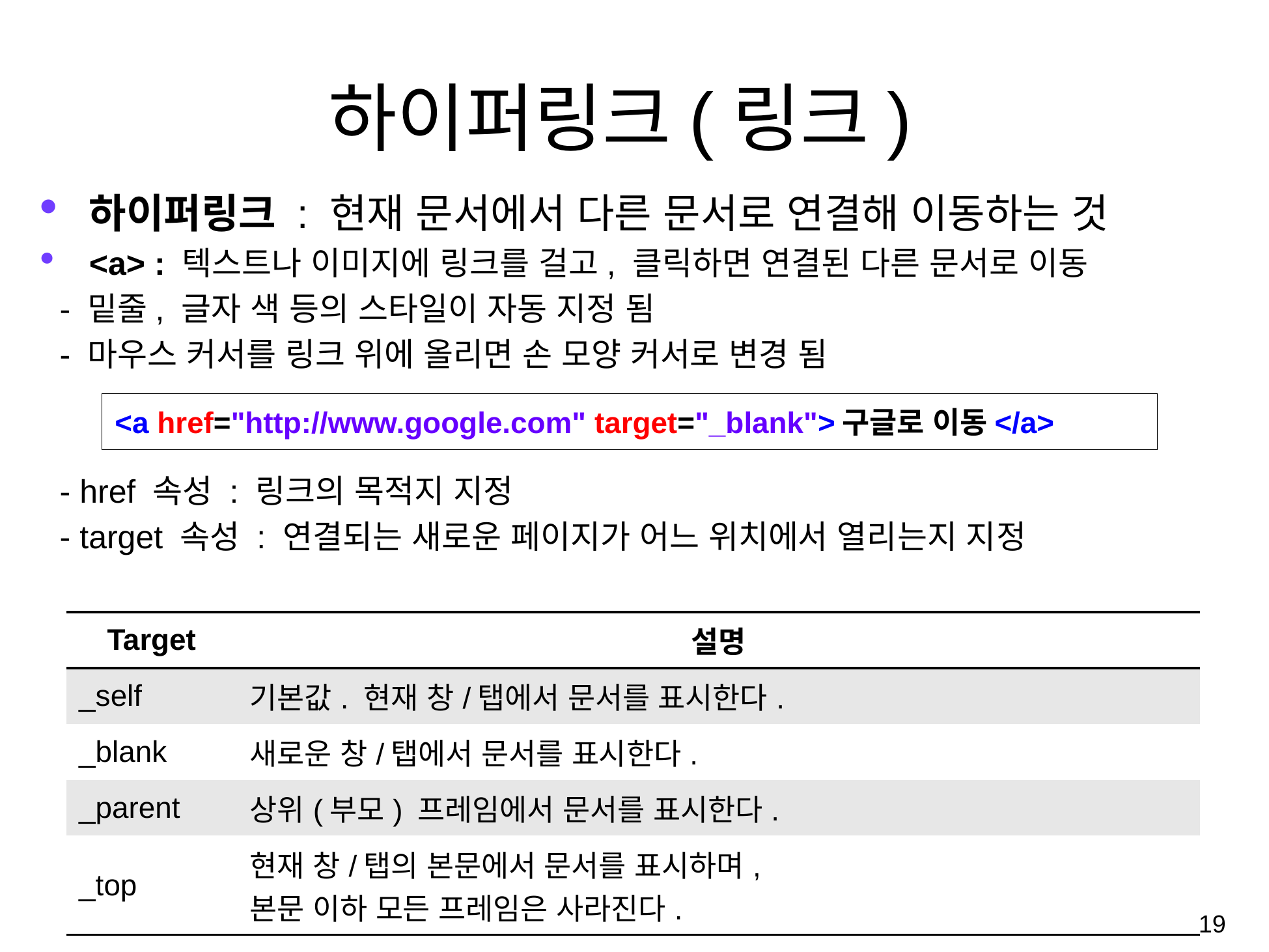

# 하이퍼링크(링크)
하이퍼링크 : 현재 문서에서 다른 문서로 연결해 이동하는 것
<a> : 텍스트나 이미지에 링크를 걸고, 클릭하면 연결된 다른 문서로 이동
  - 밑줄, 글자 색 등의 스타일이 자동 지정 됨
  - 마우스 커서를 링크 위에 올리면 손 모양 커서로 변경 됨

  - href 속성 : 링크의 목적지 지정
  - target 속성 : 연결되는 새로운 페이지가 어느 위치에서 열리는지 지정
<a href="http://www.google.com" target="_blank">구글로 이동</a>
| Target | 설명 |
| --- | --- |
| \_self | 기본값. 현재 창/탭에서 문서를 표시한다. |
| \_blank | 새로운 창/탭에서 문서를 표시한다. |
| \_parent | 상위(부모) 프레임에서 문서를 표시한다. |
| \_top | 현재 창/탭의 본문에서 문서를 표시하며, 본문 이하 모든 프레임은 사라진다. |
19